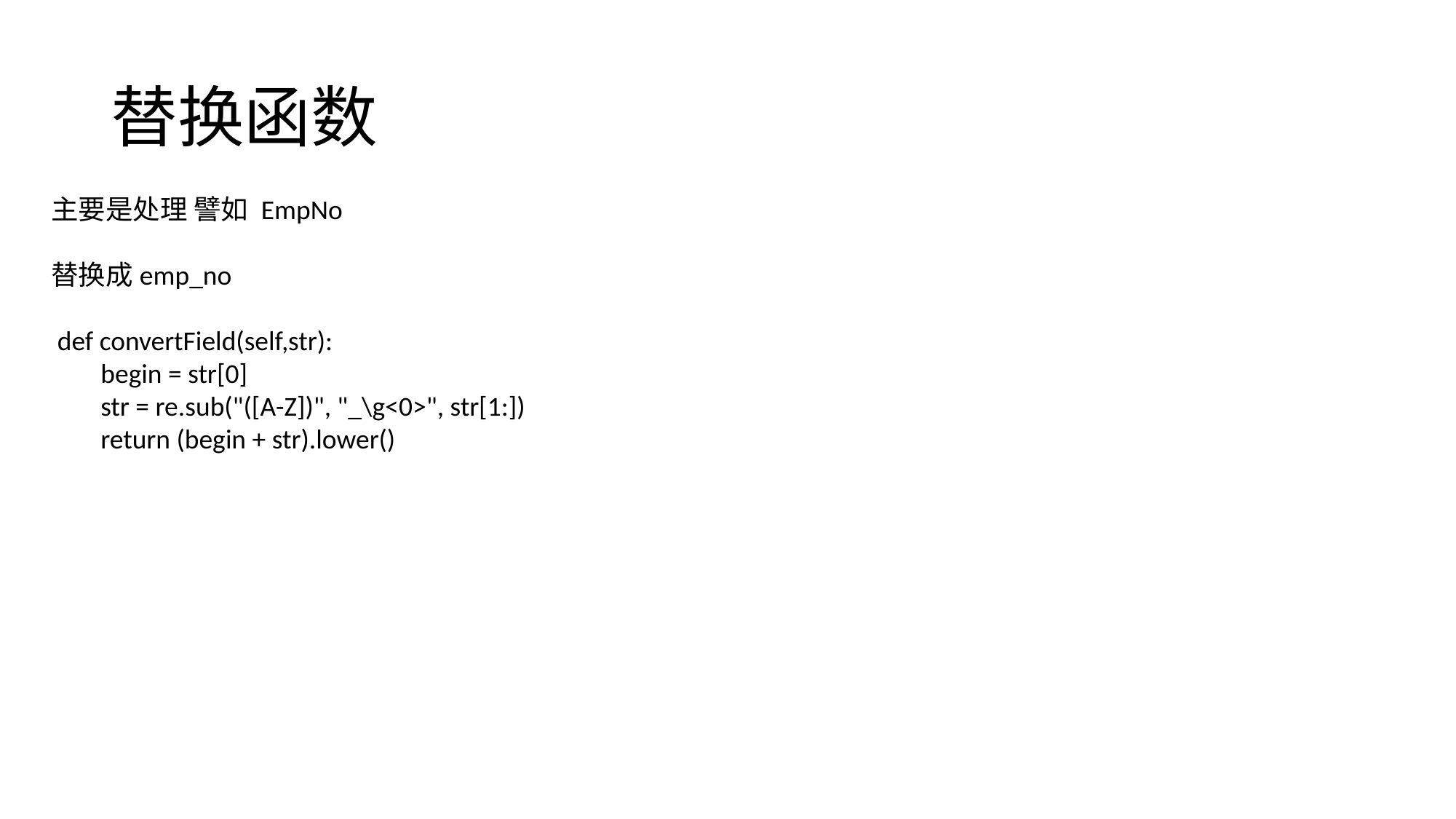

# 替换函数

主要是处理 譬如 EmpNo

替换成emp_no

 def convertField(self,str):
        begin = str[0]
        str = re.sub("([A-Z])", "_\g<0>", str[1:])
        return (begin + str).lower()